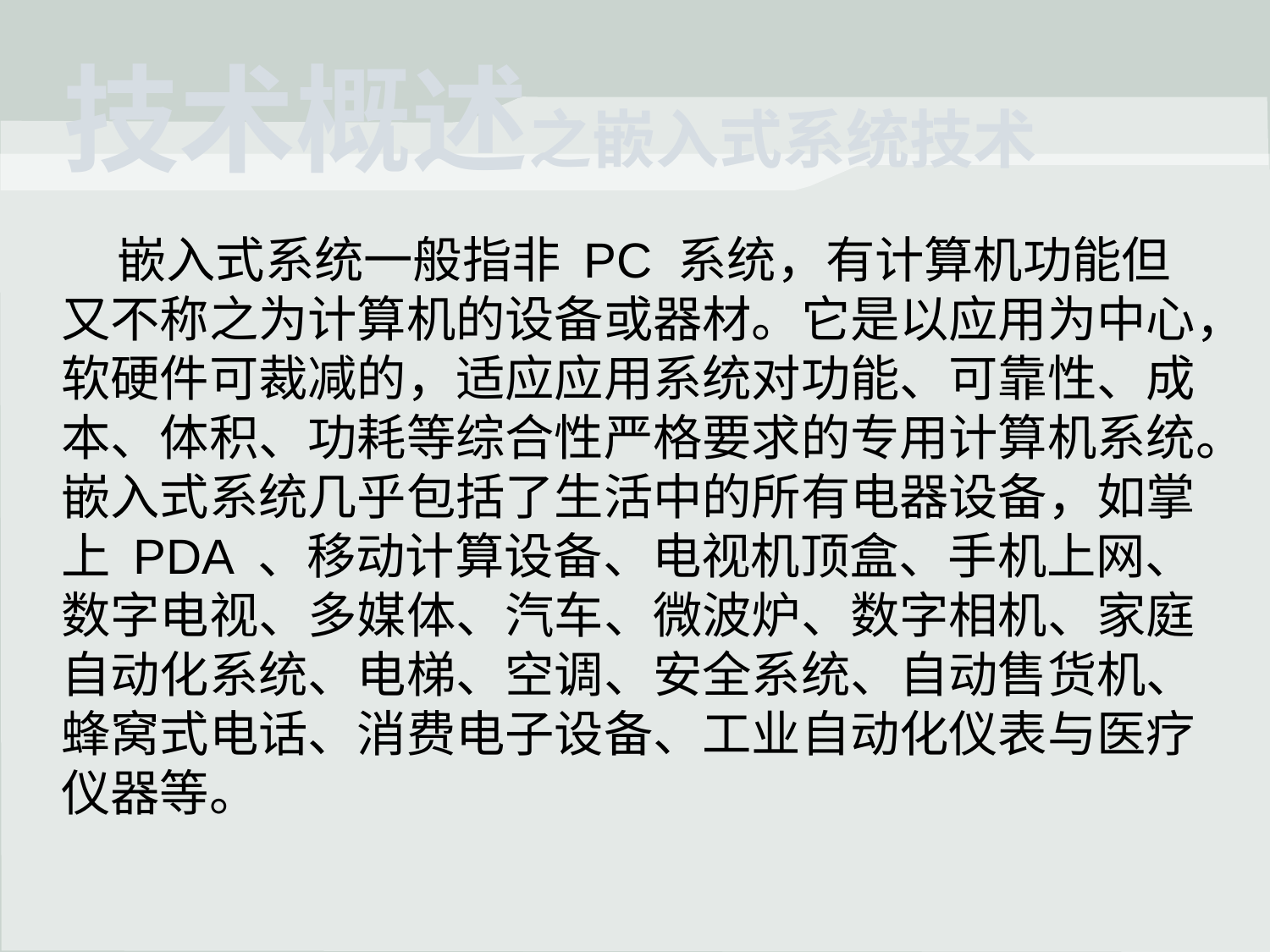

# 技术概述之嵌入式系统技术
    嵌入式系统一般指非 PC 系统，有计算机功能但又不称之为计算机的设备或器材。它是以应用为中心，软硬件可裁减的，适应应用系统对功能、可靠性、成本、体积、功耗等综合性严格要求的专用计算机系统。嵌入式系统几乎包括了生活中的所有电器设备，如掌上 PDA 、移动计算设备、电视机顶盒、手机上网、数字电视、多媒体、汽车、微波炉、数字相机、家庭自动化系统、电梯、空调、安全系统、自动售货机、蜂窝式电话、消费电子设备、工业自动化仪表与医疗仪器等。